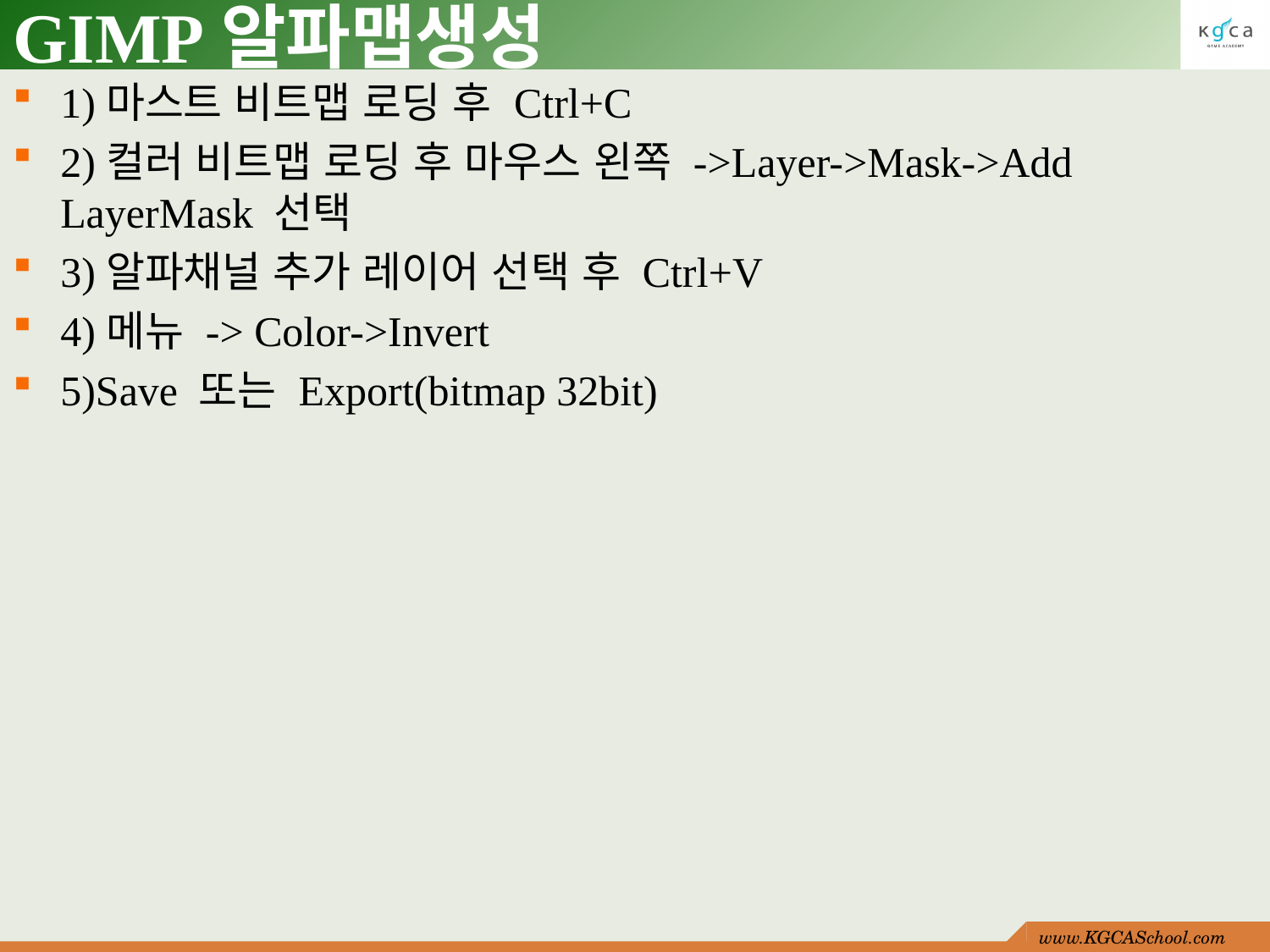

# GIMP알파맵생성
1)마스트 비트맵 로딩 후 Ctrl+C
2)컬러 비트맵 로딩 후 마우스 왼쪽 ->Layer->Mask->Add LayerMask 선택
3)알파채널 추가 레이어 선택 후 Ctrl+V
4)메뉴 -> Color->Invert
5)Save 또는 Export(bitmap 32bit)